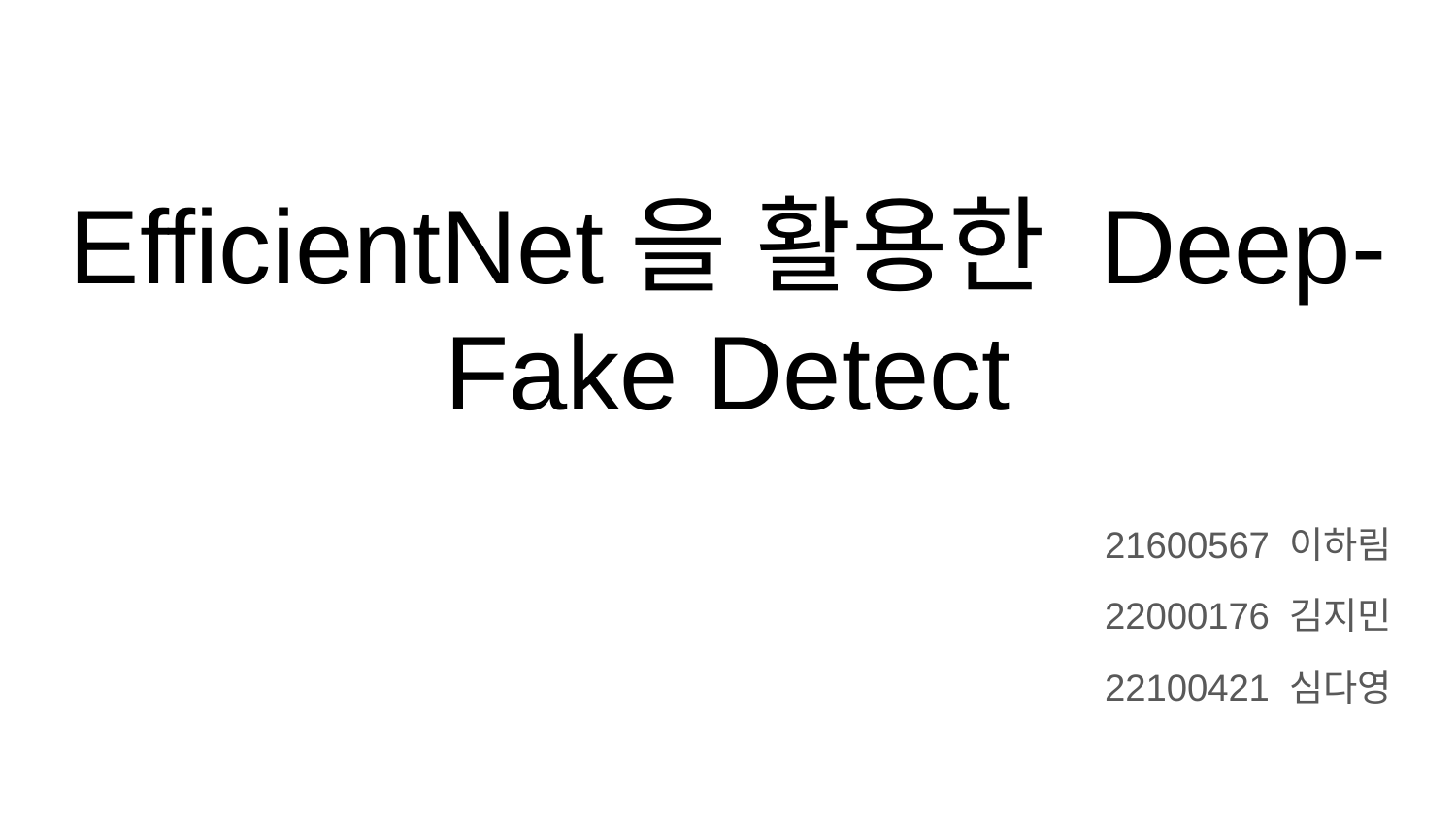

# EfficientNet을 활용한 Deep-Fake Detect
21600567 이하림

22000176 김지민

22100421 심다영